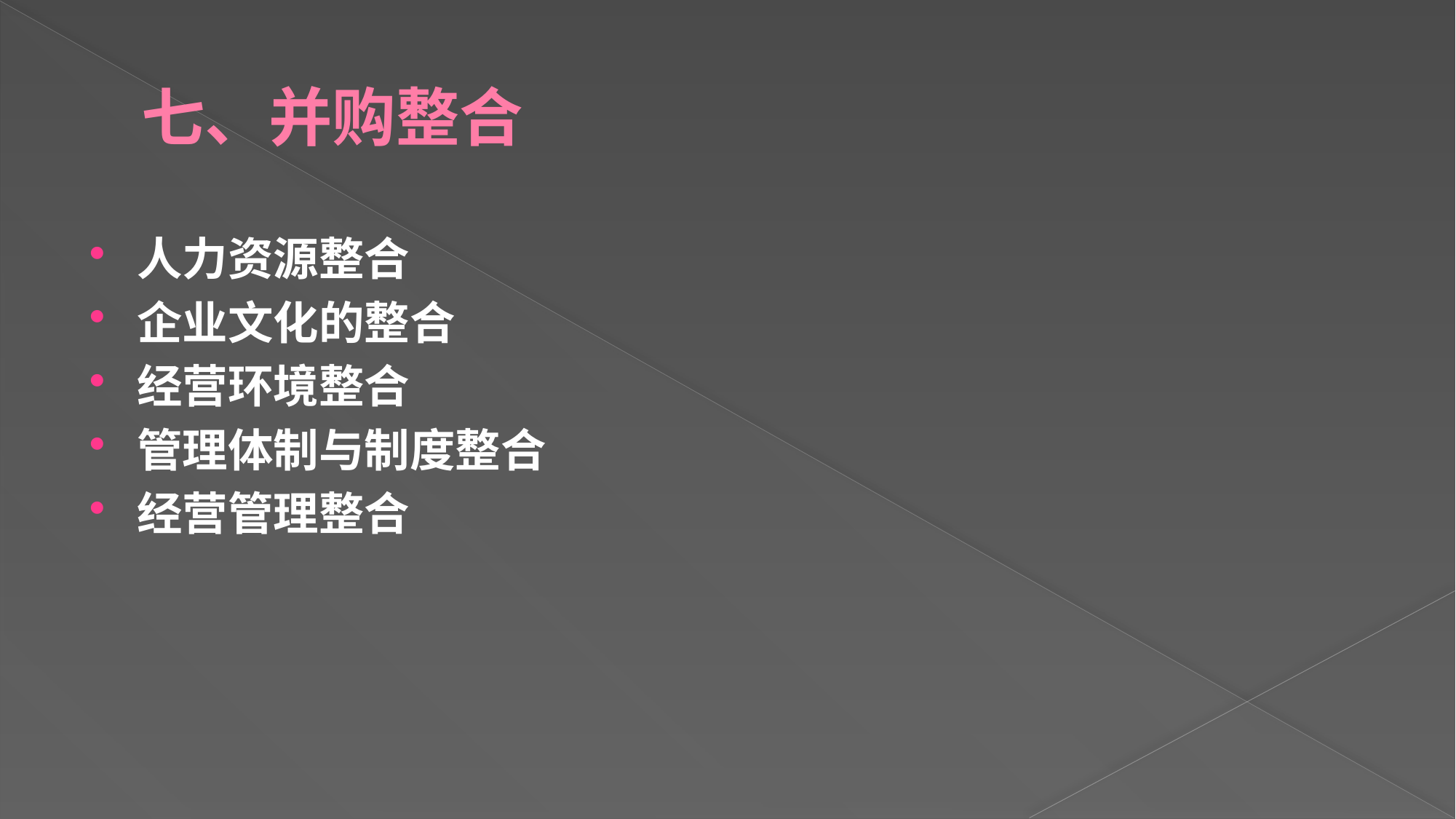

# 七、并购整合
人力资源整合
企业文化的整合
经营环境整合
管理体制与制度整合
经营管理整合